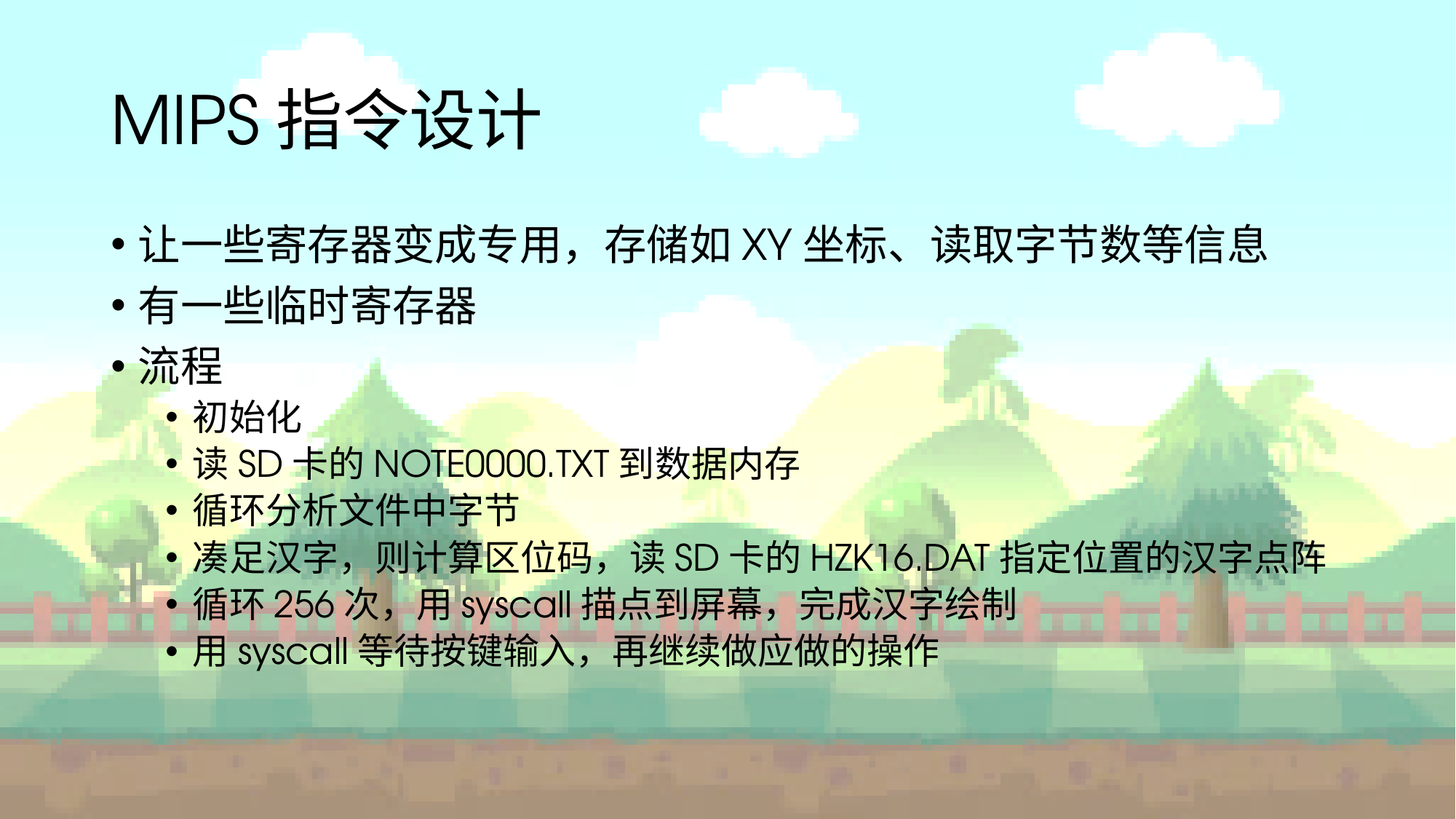

# MIPS指令设计
让一些寄存器变成专用，存储如XY坐标、读取字节数等信息
有一些临时寄存器
流程
初始化
读SD卡的NOTE0000.TXT到数据内存
循环分析文件中字节
凑足汉字，则计算区位码，读SD卡的HZK16.DAT指定位置的汉字点阵
循环256次，用syscall描点到屏幕，完成汉字绘制
用syscall等待按键输入，再继续做应做的操作